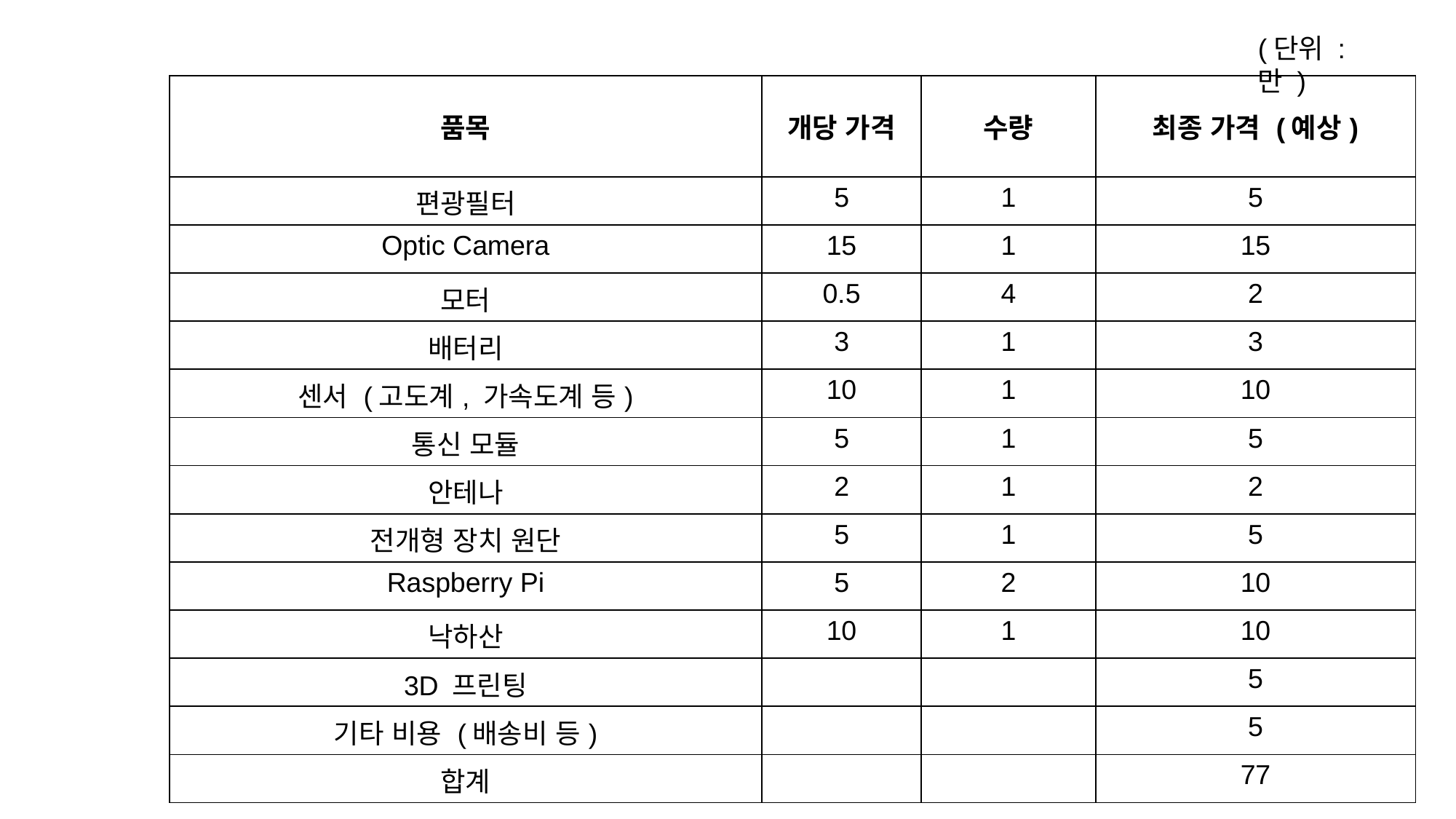

(단위 : 만 )
| 품목 | 개당 가격 | 수량 | 최종 가격 (예상) |
| --- | --- | --- | --- |
| 편광필터 | 5 | 1 | 5 |
| Optic Camera | 15 | 1 | 15 |
| 모터 | 0.5 | 4 | 2 |
| 배터리 | 3 | 1 | 3 |
| 센서 (고도계, 가속도계 등) | 10 | 1 | 10 |
| 통신 모듈 | 5 | 1 | 5 |
| 안테나 | 2 | 1 | 2 |
| 전개형 장치 원단 | 5 | 1 | 5 |
| Raspberry Pi | 5 | 2 | 10 |
| 낙하산 | 10 | 1 | 10 |
| 3D 프린팅 |  |  | 5 |
| 기타 비용 (배송비 등) |  |  | 5 |
| 합계 |  |  | 77 |
이미지
이미지
이미지